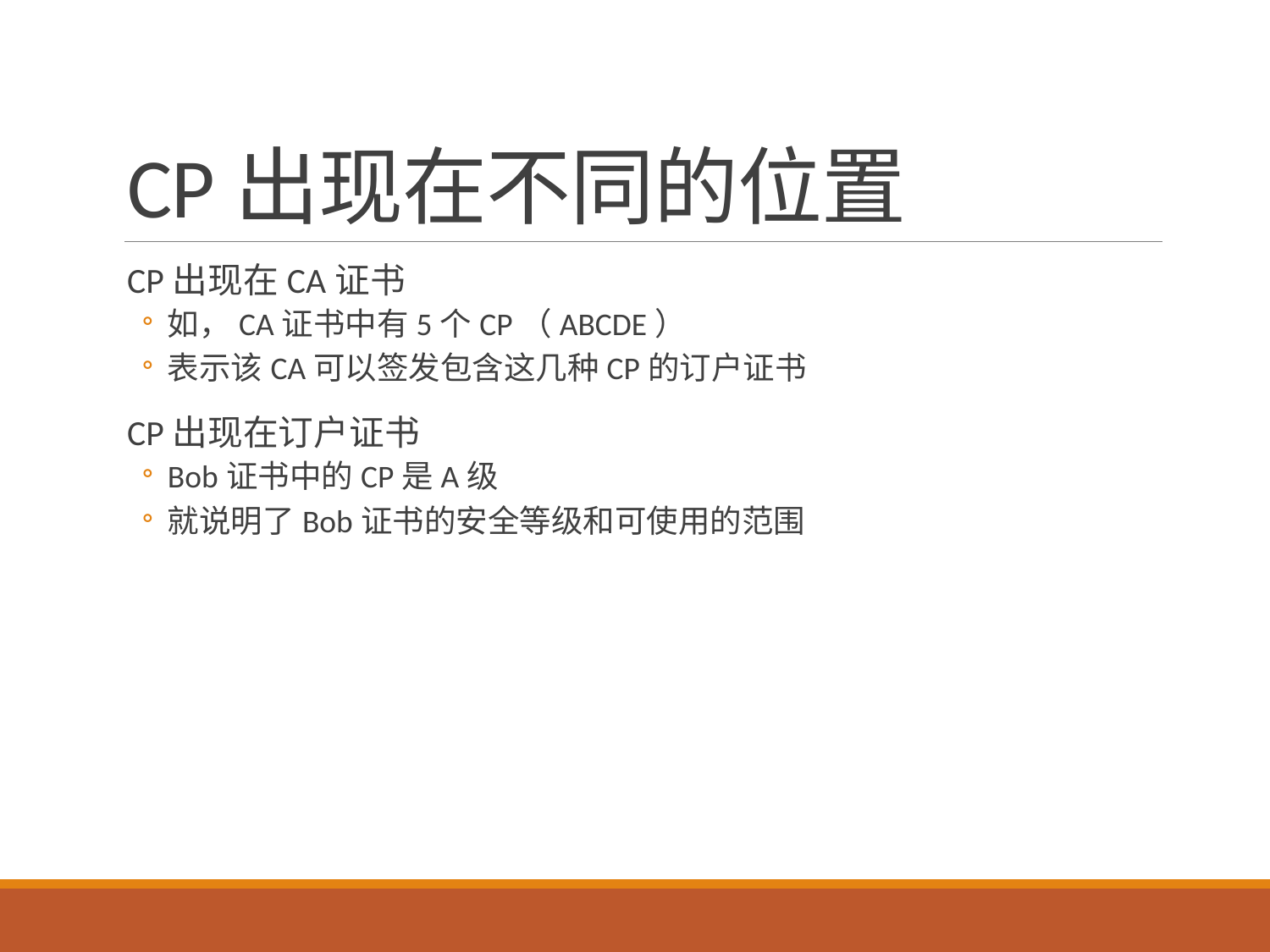

# CP出现在不同的位置
CP出现在CA证书
如，CA证书中有5个CP（ABCDE）
表示该CA可以签发包含这几种CP的订户证书
CP出现在订户证书
Bob证书中的CP是A级
就说明了Bob证书的安全等级和可使用的范围
84